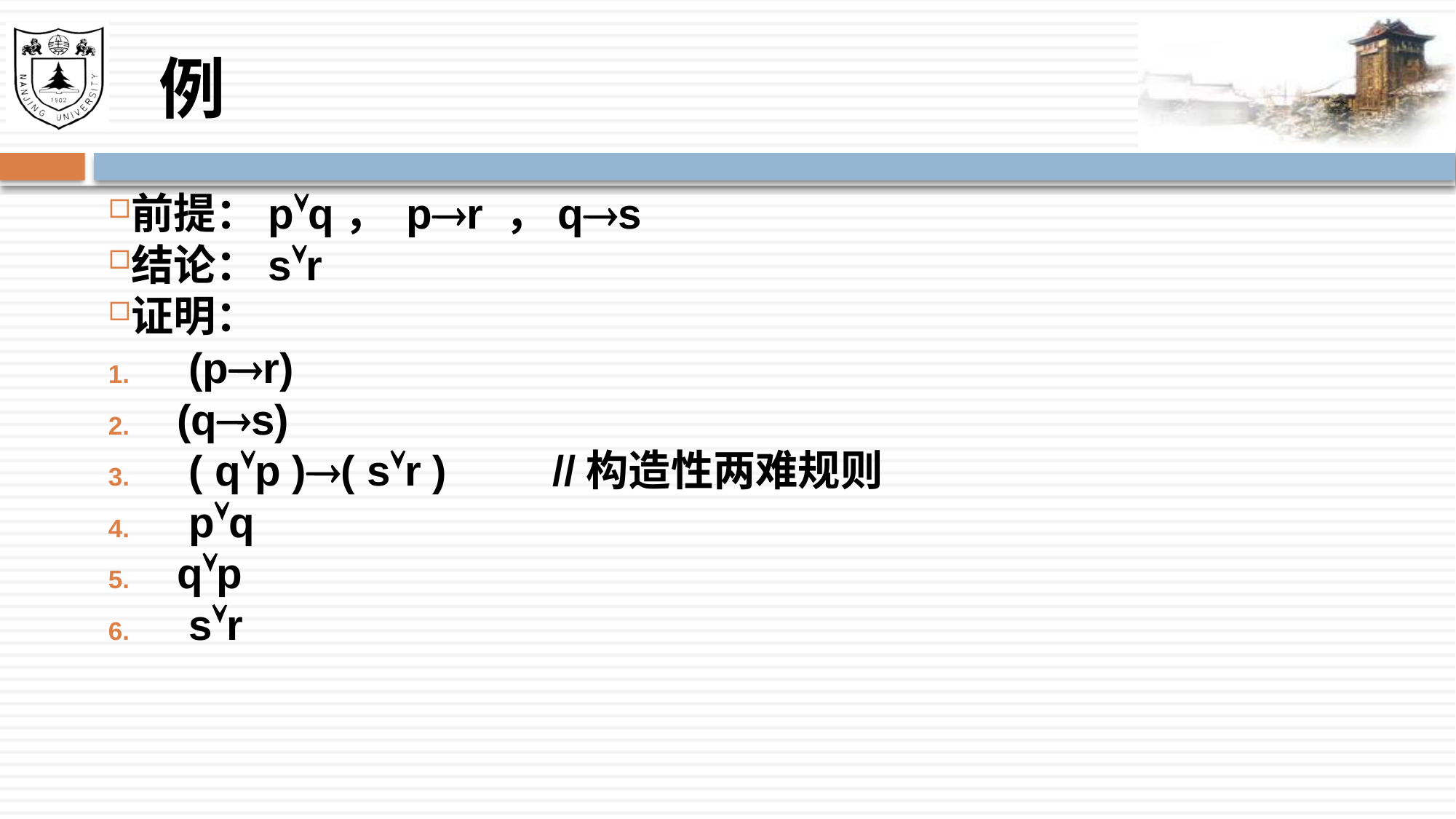

# 例
前提：p∨q， p→r ，q→s
结论：s∨r
证明：
 	 (p→r)
    (q→s)
	 ( q∨p )→( s∨r )	//构造性两难规则
 	 p∨q
    q∨p
 	 s∨r